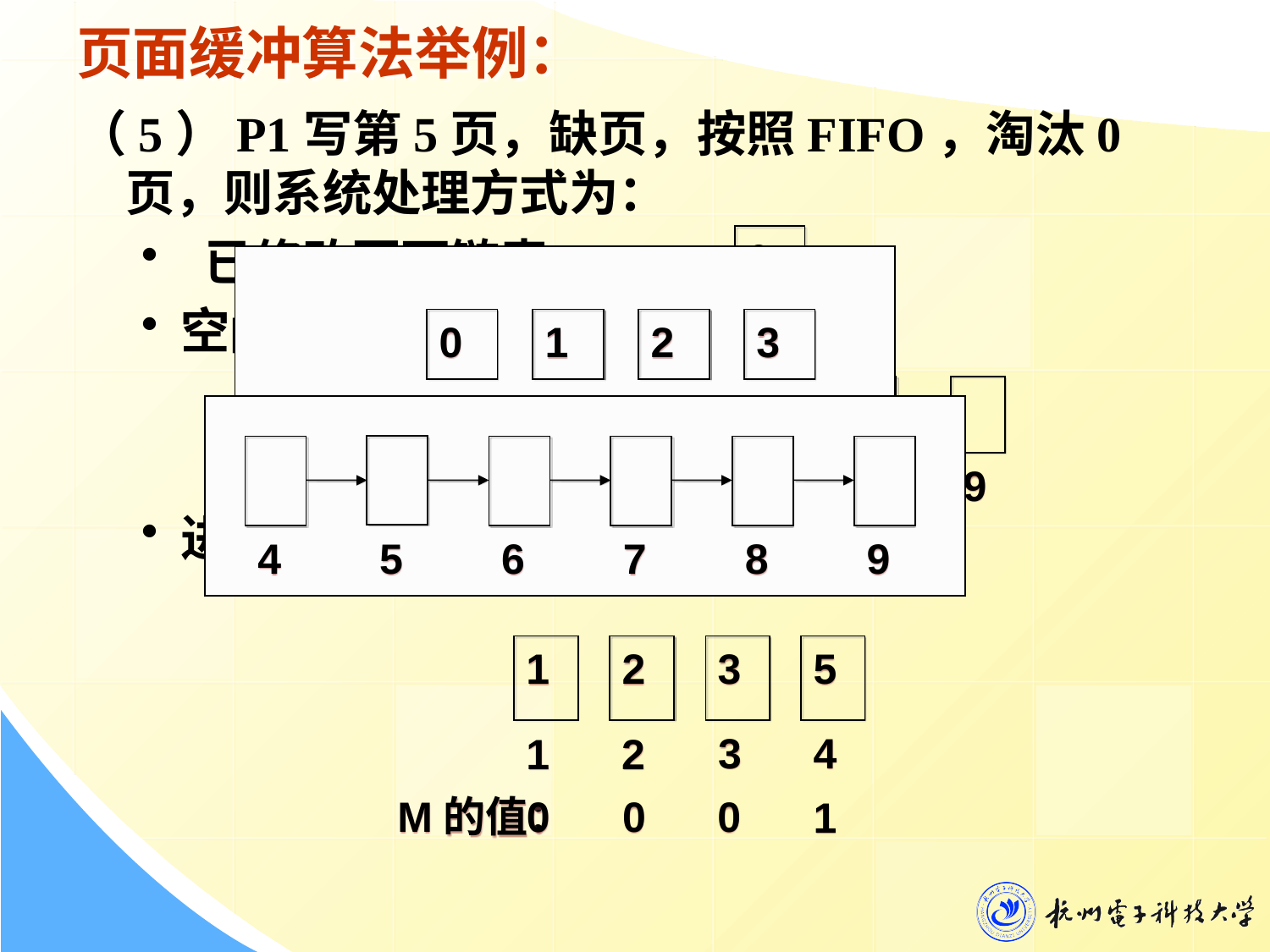

# 页面缓冲算法举例：
（5）P1写第5页，缺页，按照FIFO，淘汰0页，则系统处理方式为：
 已修改页面链表：
空闲页面链表：

进程P1占据内存情况：

0

0

0

1

2

3

0
2
3
1
M的值：
0
0
1

5
6
7
8
9

4
5
6
7
8
9
1

2

3

5

3
4
1
2
M的值：
0
0
0
1